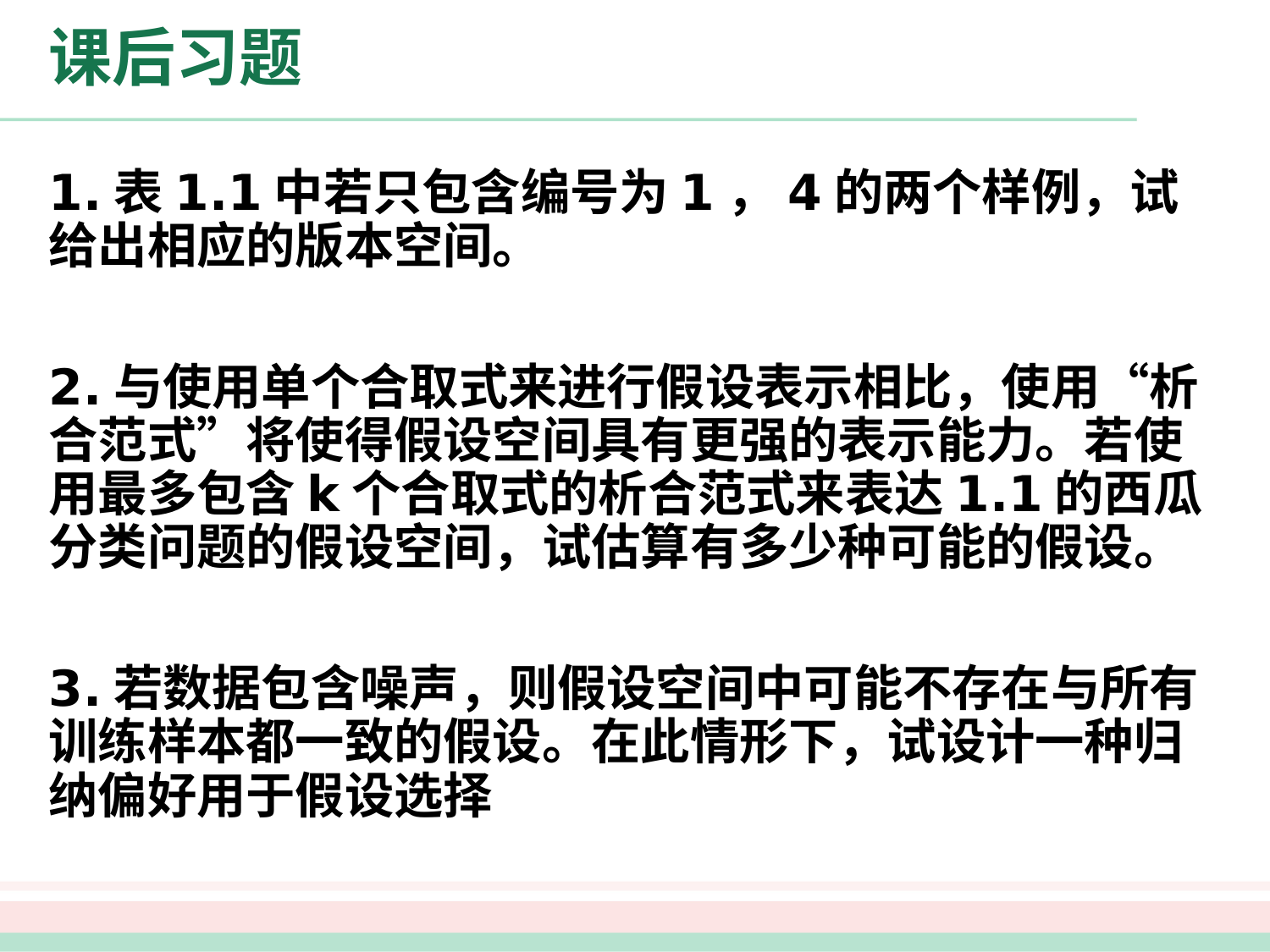

# 课后习题
1.表1.1中若只包含编号为1，4的两个样例，试给出相应的版本空间。

2.与使用单个合取式来进行假设表示相比，使用“析合范式”将使得假设空间具有更强的表示能力。若使用最多包含k个合取式的析合范式来表达1.1的西瓜分类问题的假设空间，试估算有多少种可能的假设。

3.若数据包含噪声，则假设空间中可能不存在与所有训练样本都一致的假设。在此情形下，试设计一种归纳偏好用于假设选择